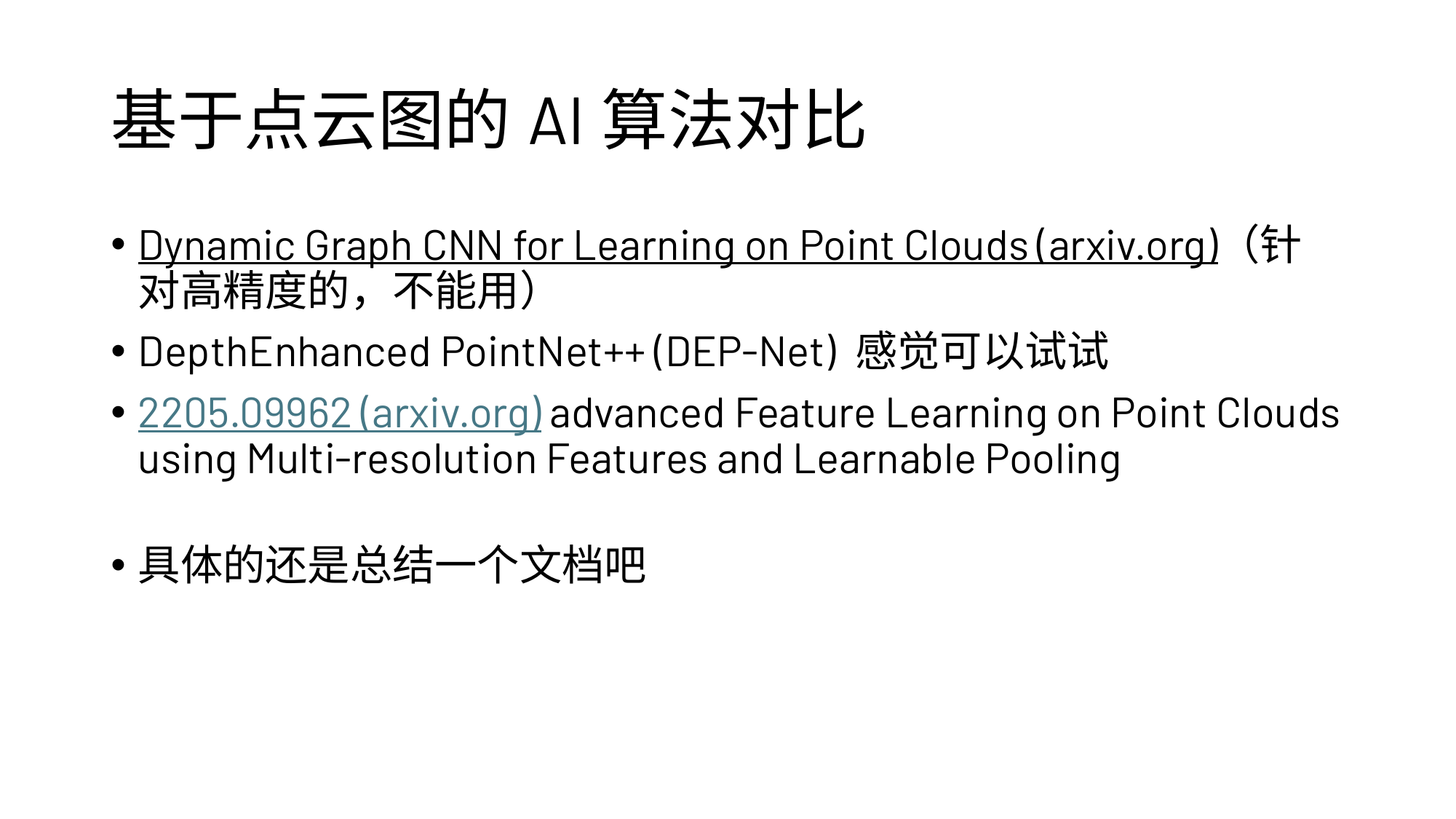

# 基于点云图的AI算法对比
Dynamic Graph CNN for Learning on Point Clouds (arxiv.org)（针对高精度的，不能用）
DepthEnhanced PointNet++ (DEP-Net) 感觉可以试试
2205.09962 (arxiv.org) advanced Feature Learning on Point Clouds using Multi-resolution Features and Learnable Pooling
具体的还是总结一个文档吧